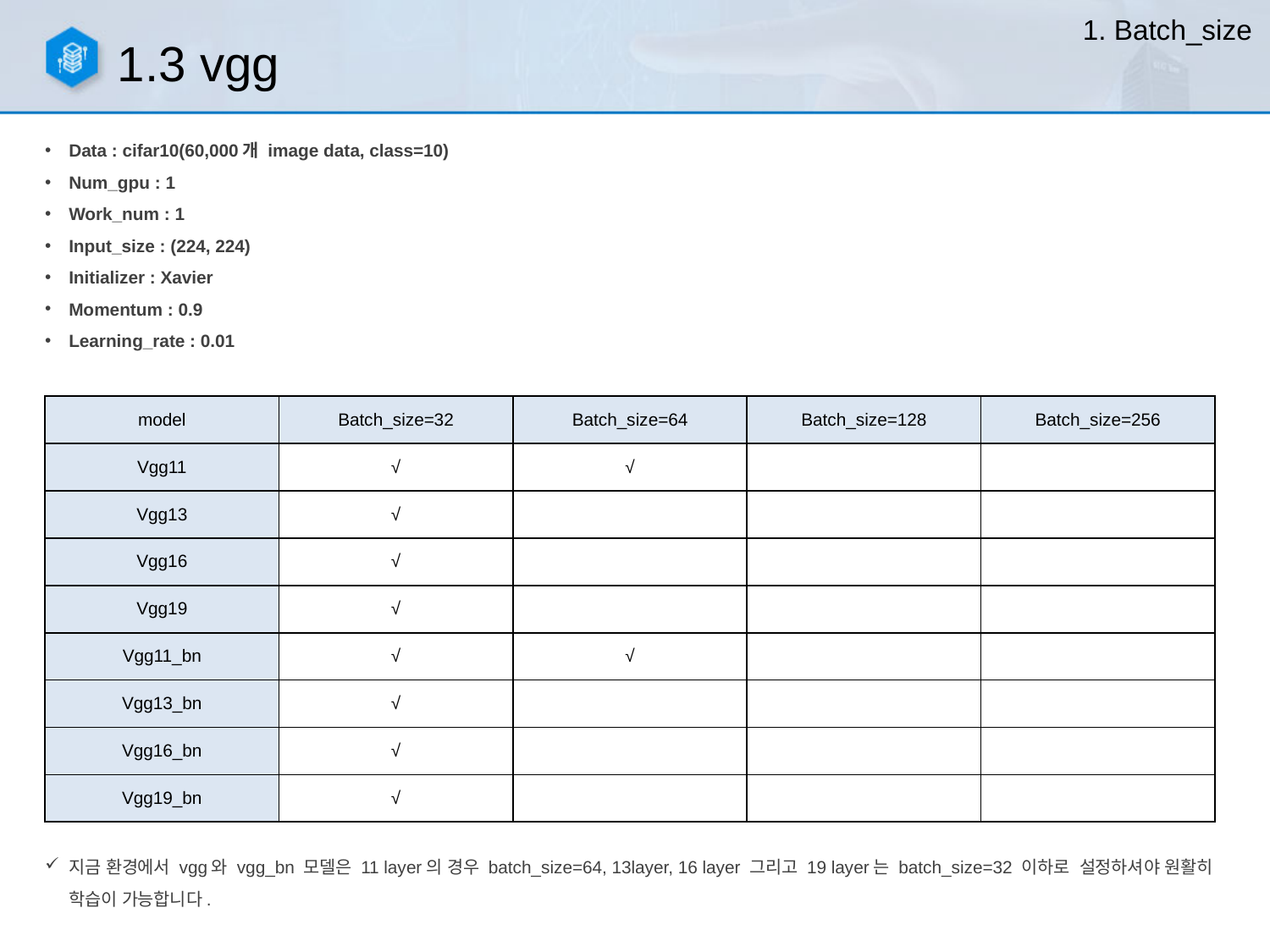

1. Batch_size
1.3 vgg
Data : cifar10(60,000개 image data, class=10)
Num_gpu : 1
Work_num : 1
Input_size : (224, 224)
Initializer : Xavier
Momentum : 0.9
Learning_rate : 0.01
| model | Batch\_size=32 | Batch\_size=64 | Batch\_size=128 | Batch\_size=256 |
| --- | --- | --- | --- | --- |
| Vgg11 | √ | √ |  |  |
| Vgg13 | √ |  |  |  |
| Vgg16 | √ |  |  |  |
| Vgg19 | √ |  |  |  |
| Vgg11\_bn | √ | √ |  |  |
| Vgg13\_bn | √ |  |  |  |
| Vgg16\_bn | √ |  |  |  |
| Vgg19\_bn | √ |  |  |  |
지금 환경에서 vgg와 vgg_bn 모델은 11 layer의 경우 batch_size=64, 13layer, 16 layer 그리고 19 layer는 batch_size=32 이하로  설정하셔야 원활히 학습이 가능합니다.